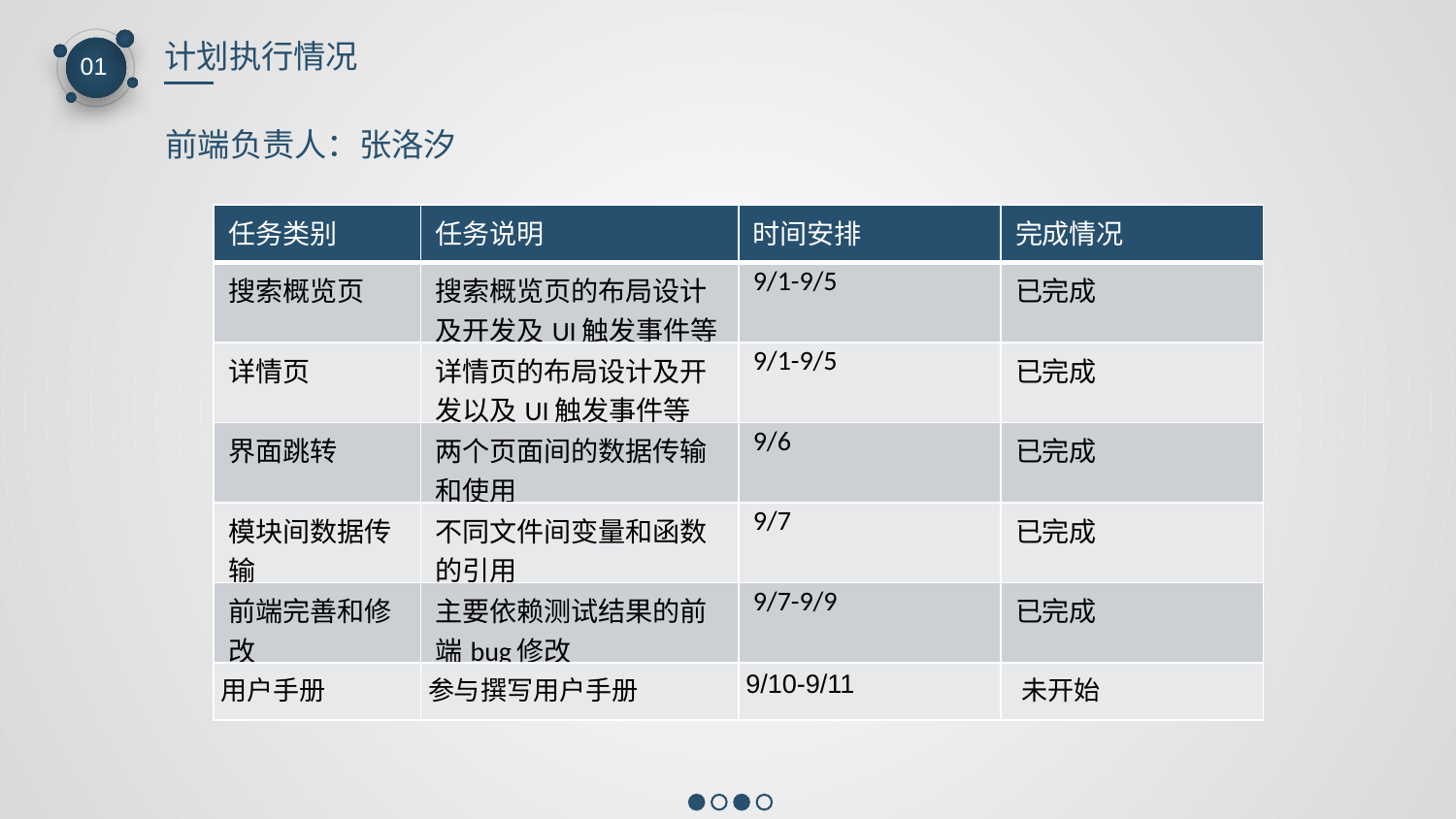

计划执行情况
01
前端负责人：张洛汐
| 任务类别 | 任务说明 | 时间安排 | 完成情况 |
| --- | --- | --- | --- |
| 搜索概览页 | 搜索概览页的布局设计及开发及UI触发事件等 | 9/1-9/5 | 已完成 |
| 详情页 | 详情页的布局设计及开发以及UI触发事件等 | 9/1-9/5 | 已完成 |
| 界面跳转 | 两个页面间的数据传输和使用 | 9/6 | 已完成 |
| 模块间数据传输 | 不同文件间变量和函数的引用 | 9/7 | 已完成 |
| 前端完善和修改 | 主要依赖测试结果的前端bug修改 | 9/7-9/9 | 已完成 |
| 用户手册 | 参与撰写用户手册 | 9/10-9/11 | 未开始 |